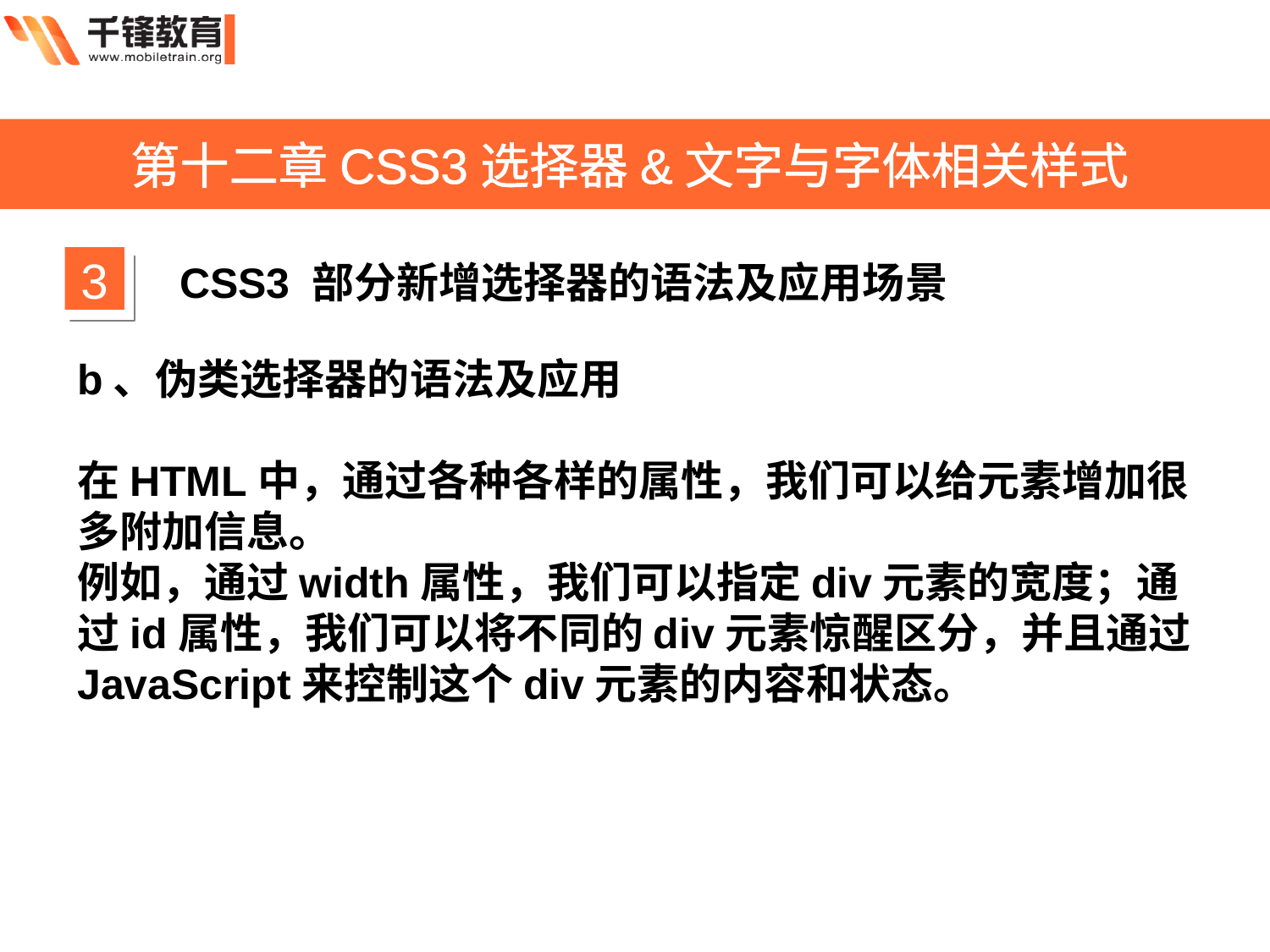

第十二章CSS3选择器&文字与字体相关样式
3

CSS3 部分新增选择器的语法及应用场景

b、伪类选择器的语法及应用

在HTML中，通过各种各样的属性，我们可以给元素增加很多附加信息。
例如，通过width属性，我们可以指定div元素的宽度；通过id属性，我们可以将不同的div元素惊醒区分，并且通过JavaScript来控制这个div元素的内容和状态。